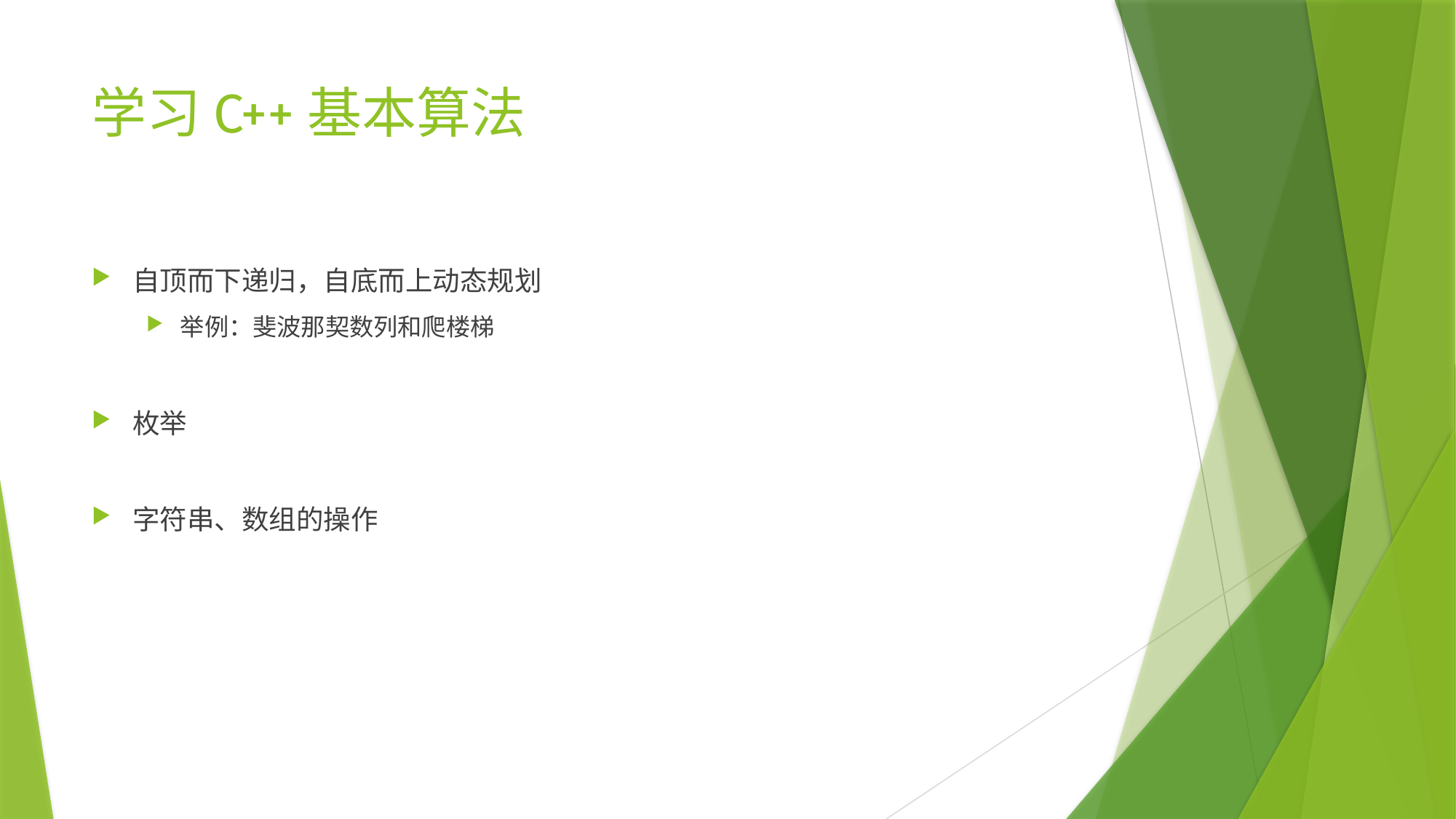

# 学习C++基本算法
自顶而下递归，自底而上动态规划
举例：斐波那契数列和爬楼梯

枚举

字符串、数组的操作